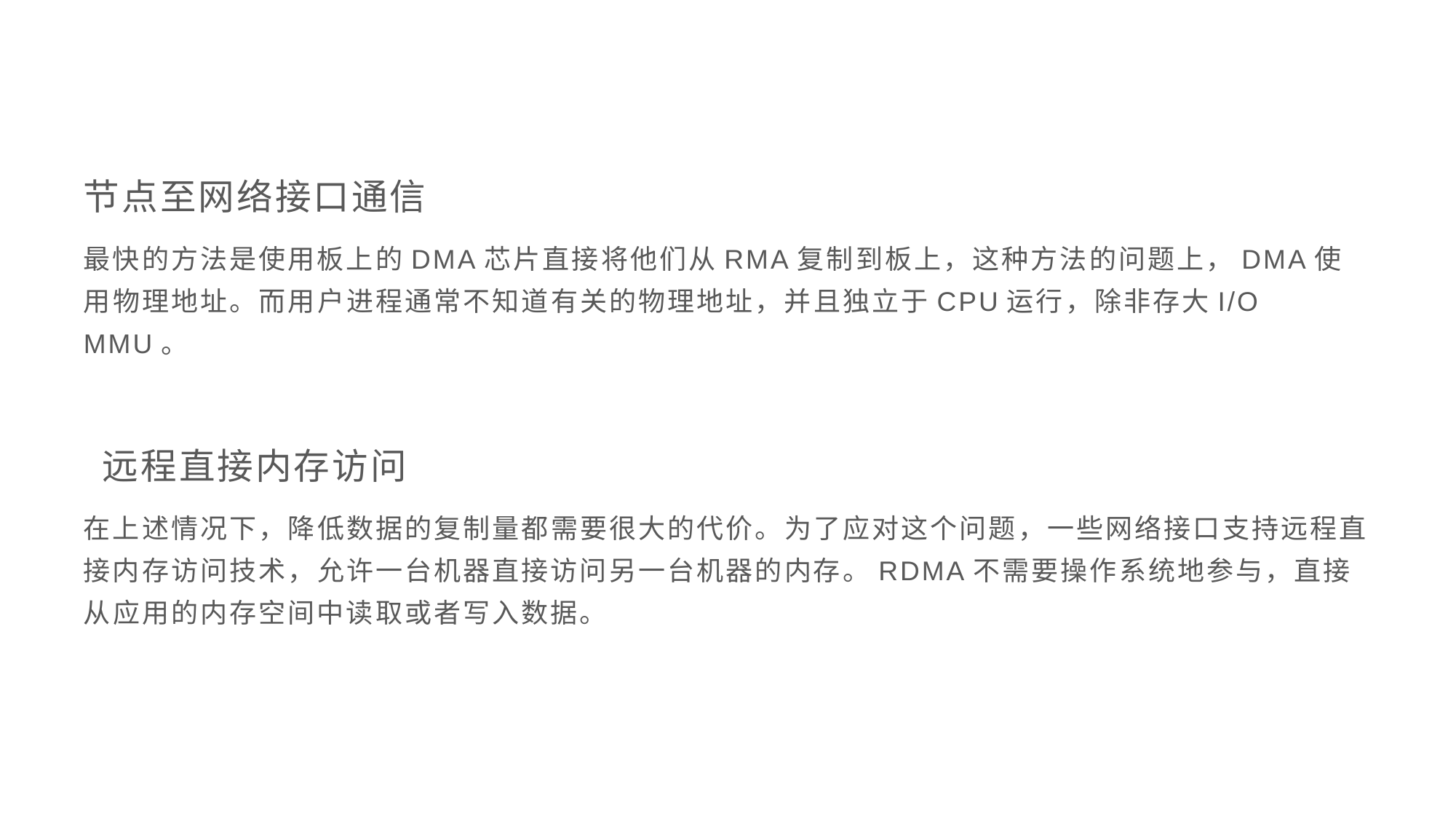

节点至网络接口通信
最快的方法是使用板上的DMA芯片直接将他们从RMA复制到板上，这种方法的问题上，DMA使用物理地址。而用户进程通常不知道有关的物理地址，并且独立于CPU运行，除非存大I/O MMU。

 远程直接内存访问
在上述情况下，降低数据的复制量都需要很大的代价。为了应对这个问题，一些网络接口支持远程直接内存访问技术，允许一台机器直接访问另一台机器的内存。RDMA不需要操作系统地参与，直接从应用的内存空间中读取或者写入数据。